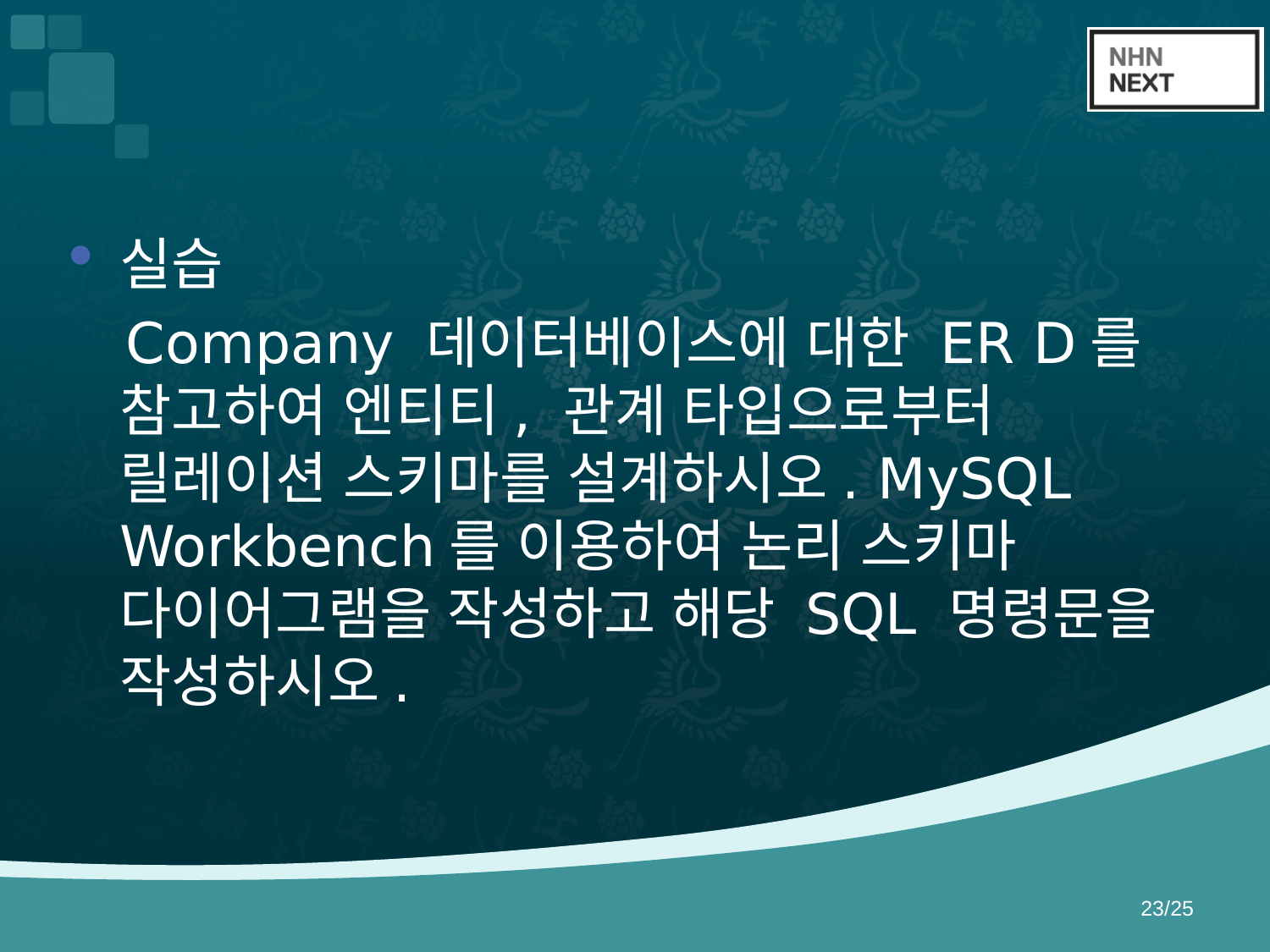

#
실습
   Company 데이터베이스에 대한 ER D를 참고하여 엔티티, 관계 타입으로부터 릴레이션 스키마를 설계하시오. MySQL Workbench를 이용하여 논리 스키마 다이어그램을 작성하고 해당 SQL 명령문을 작성하시오.
23/25